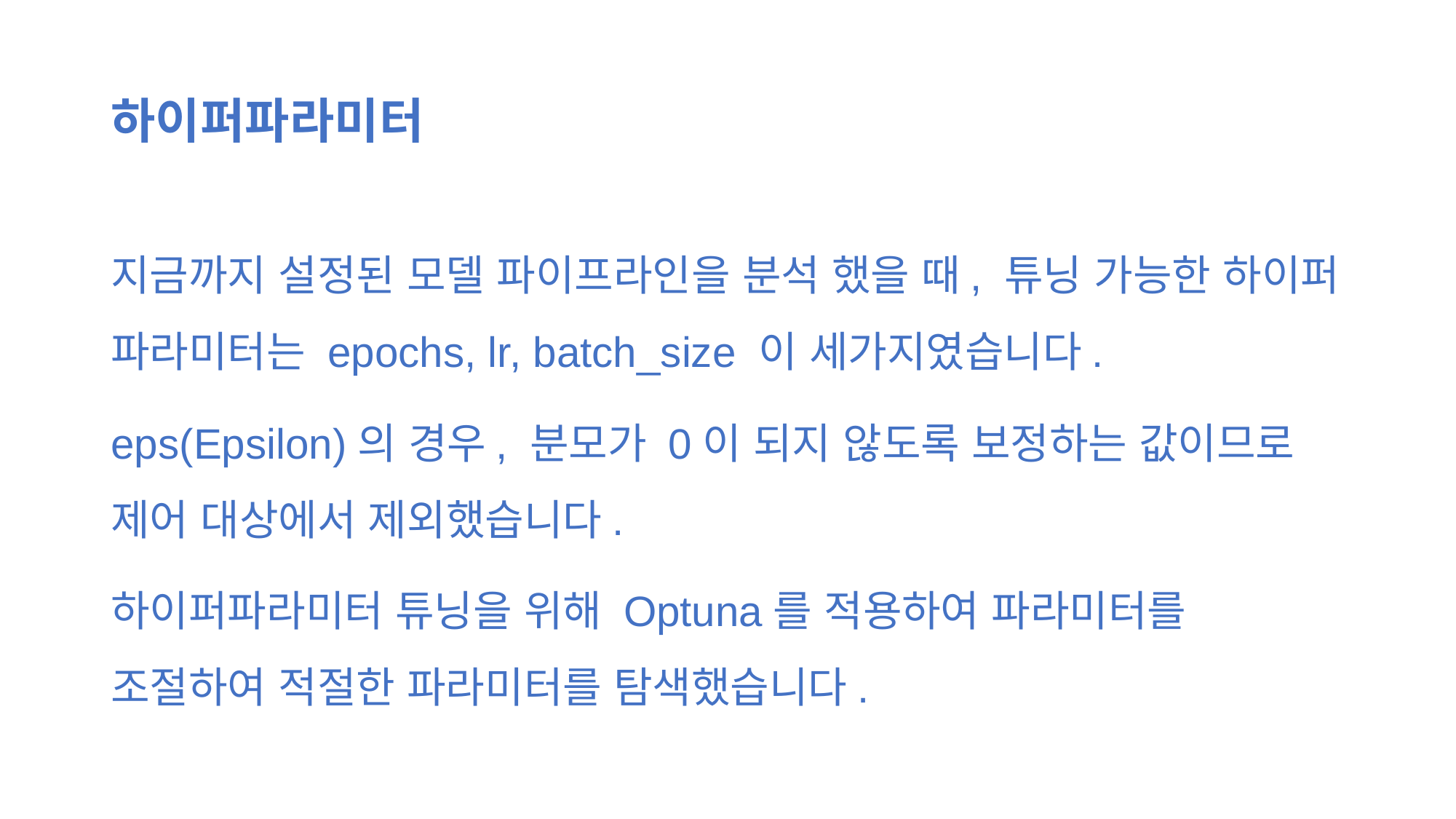

# 하이퍼파라미터
지금까지 설정된 모델 파이프라인을 분석 했을 때, 튜닝 가능한 하이퍼 파라미터는 epochs, lr, batch_size 이 세가지였습니다.
eps(Epsilon)의 경우, 분모가 0이 되지 않도록 보정하는 값이므로 제어 대상에서 제외했습니다.
하이퍼파라미터 튜닝을 위해 Optuna를 적용하여 파라미터를 조절하여 적절한 파라미터를 탐색했습니다.